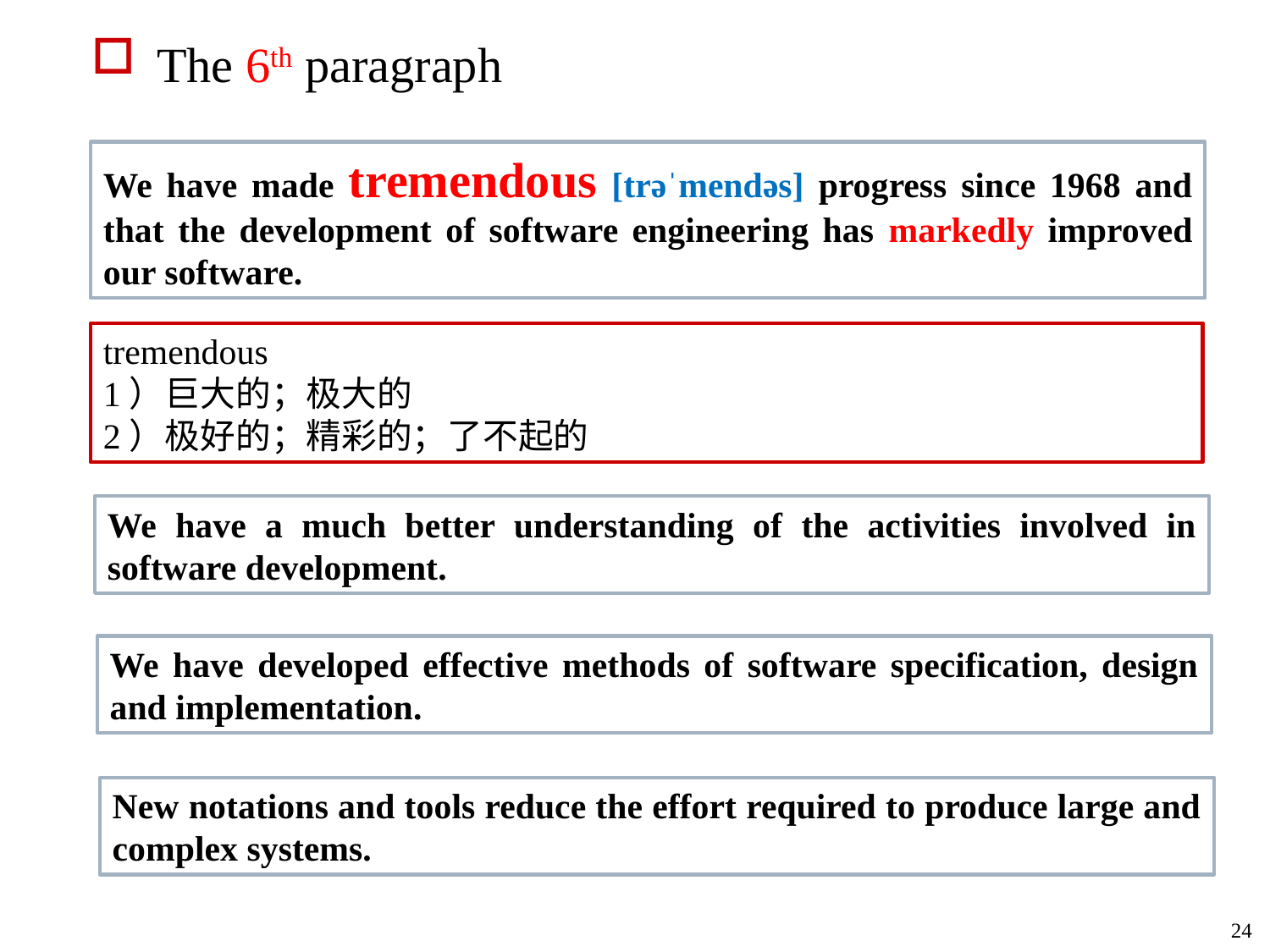

The 6th paragraph
We have made tremendous [trəˈmendəs] progress since 1968 and that the development of software engineering has markedly improved our software.
tremendous
1）巨大的；极大的
2）极好的；精彩的；了不起的
We have a much better understanding of the activities involved in software development.
We have developed effective methods of software specification, design and implementation.
New notations and tools reduce the effort required to produce large and complex systems.
24